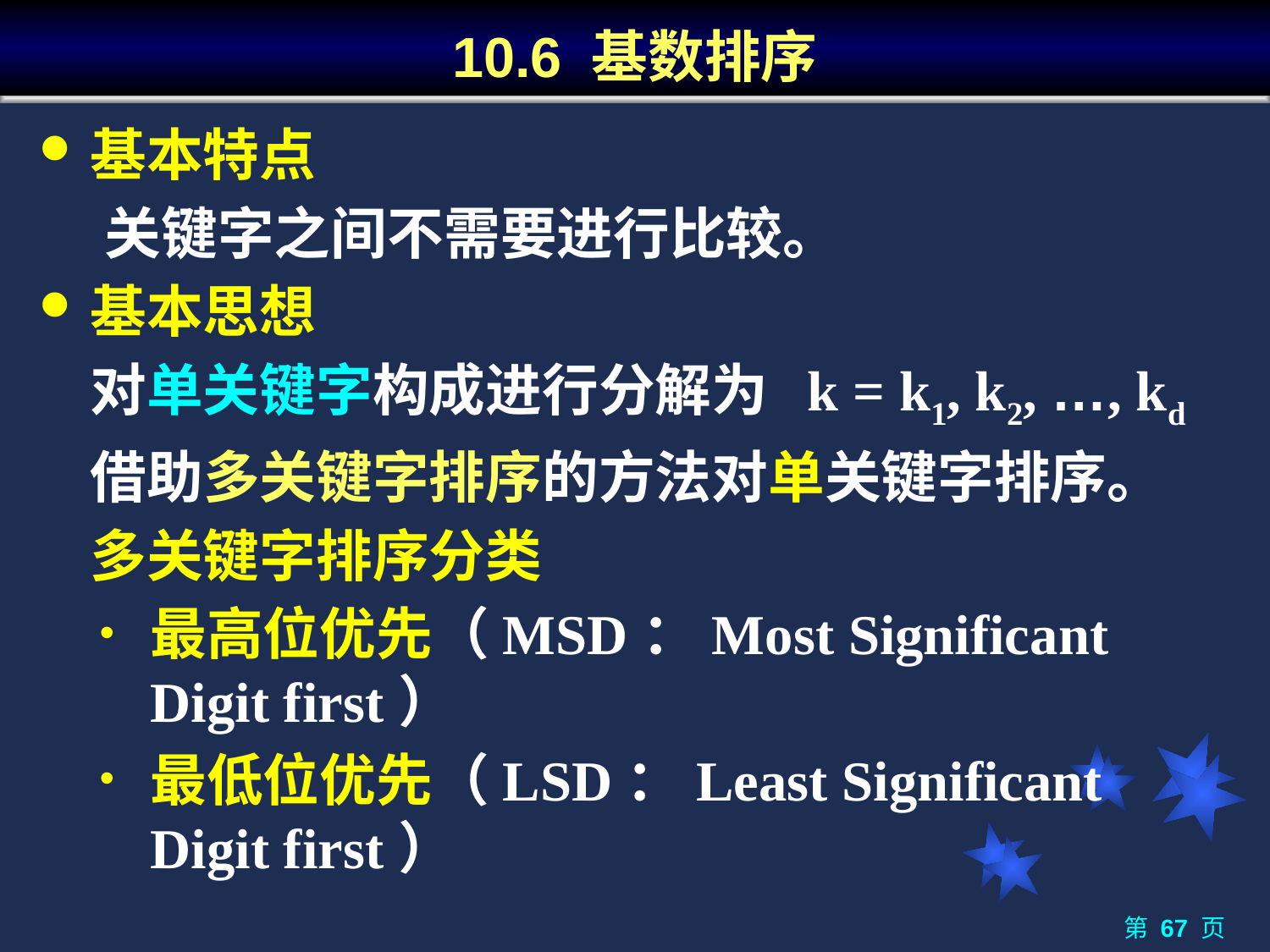

# 10.6 基数排序
基本特点
    关键字之间不需要进行比较。
基本思想
	对单关键字构成进行分解为  k = k1, k2, …, kd
	借助多关键字排序的方法对单关键字排序。
	多关键字排序分类
最高位优先（MSD：Most Significant Digit first）
最低位优先（LSD：Least Significant Digit first）
第 67 页